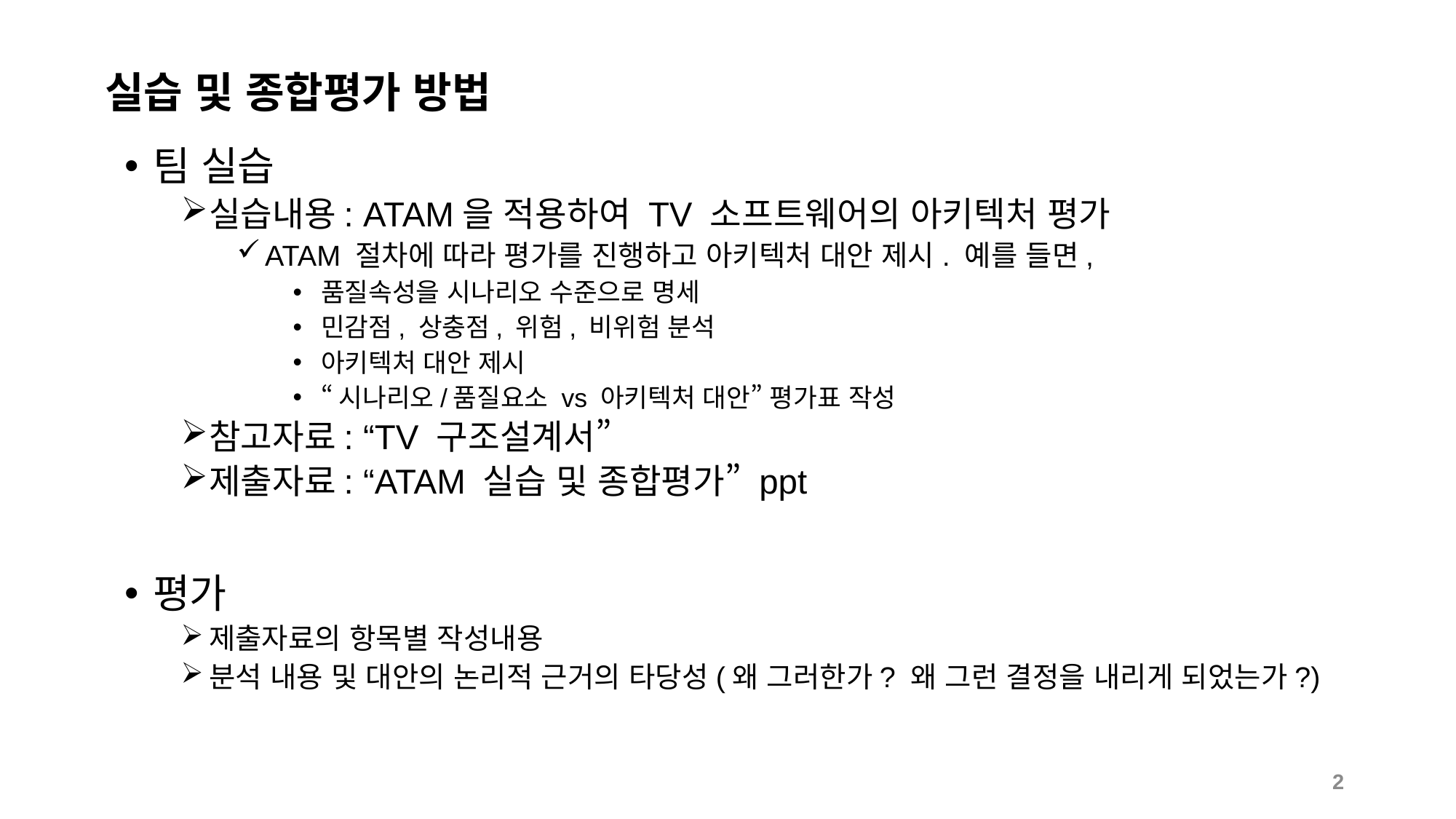

실습 및 종합평가 방법
팀 실습
실습내용: ATAM을 적용하여 TV 소프트웨어의 아키텍처 평가
ATAM 절차에 따라 평가를 진행하고 아키텍처 대안 제시. 예를 들면,
품질속성을 시나리오 수준으로 명세
민감점, 상충점, 위험, 비위험 분석
아키텍처 대안 제시
“시나리오/품질요소 vs 아키텍처 대안” 평가표 작성
참고자료: “TV 구조설계서”
제출자료: “ATAM 실습 및 종합평가” ppt

평가
제출자료의 항목별 작성내용
분석 내용 및 대안의 논리적 근거의 타당성(왜 그러한가? 왜 그런 결정을 내리게 되었는가?)
2